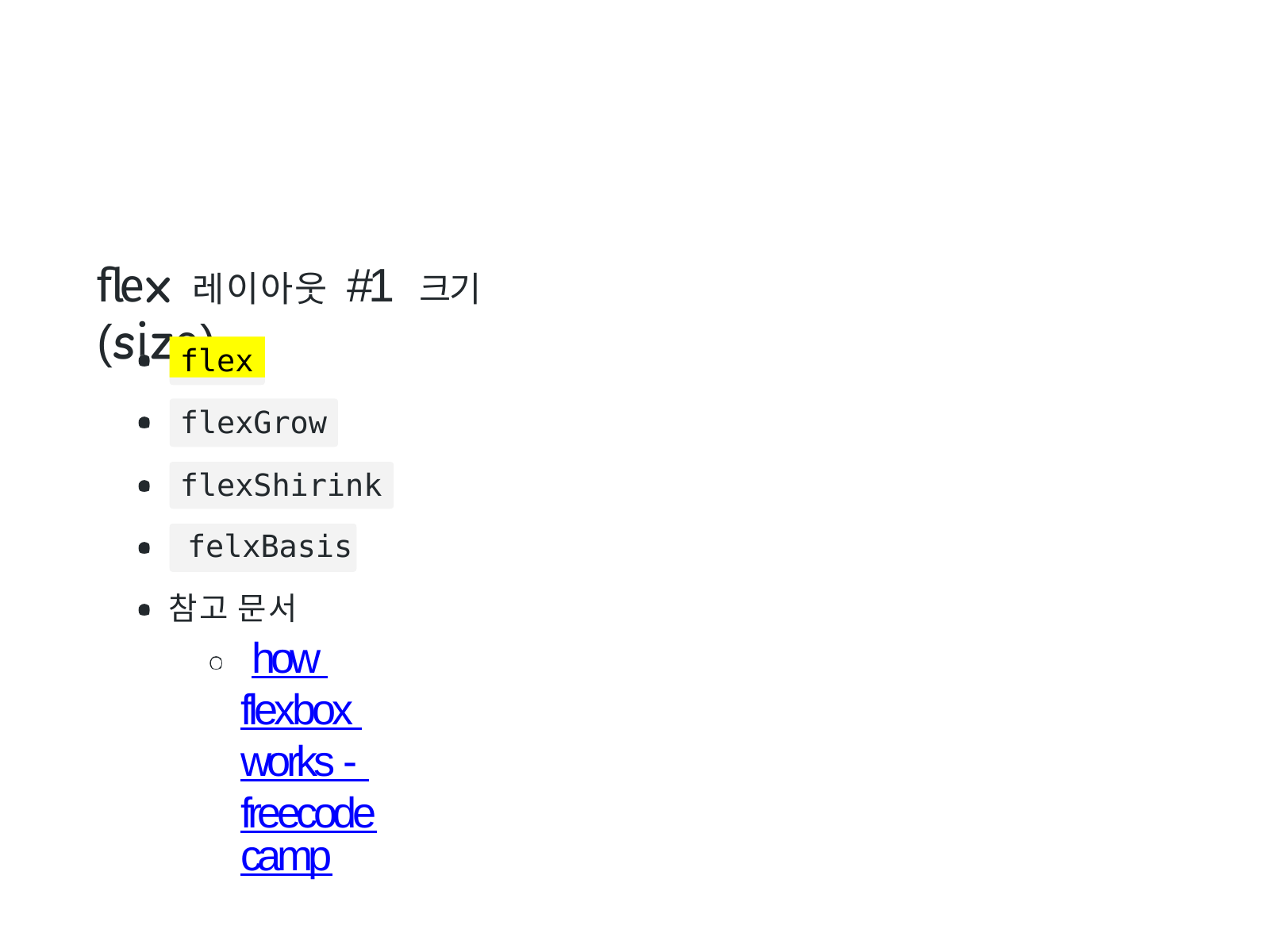

# flex 레이아웃 #1 크기(size)

flex

flexGrow
flexShirink  felxBasis  참고 문서
how flexbox works ‑ freecodecamp